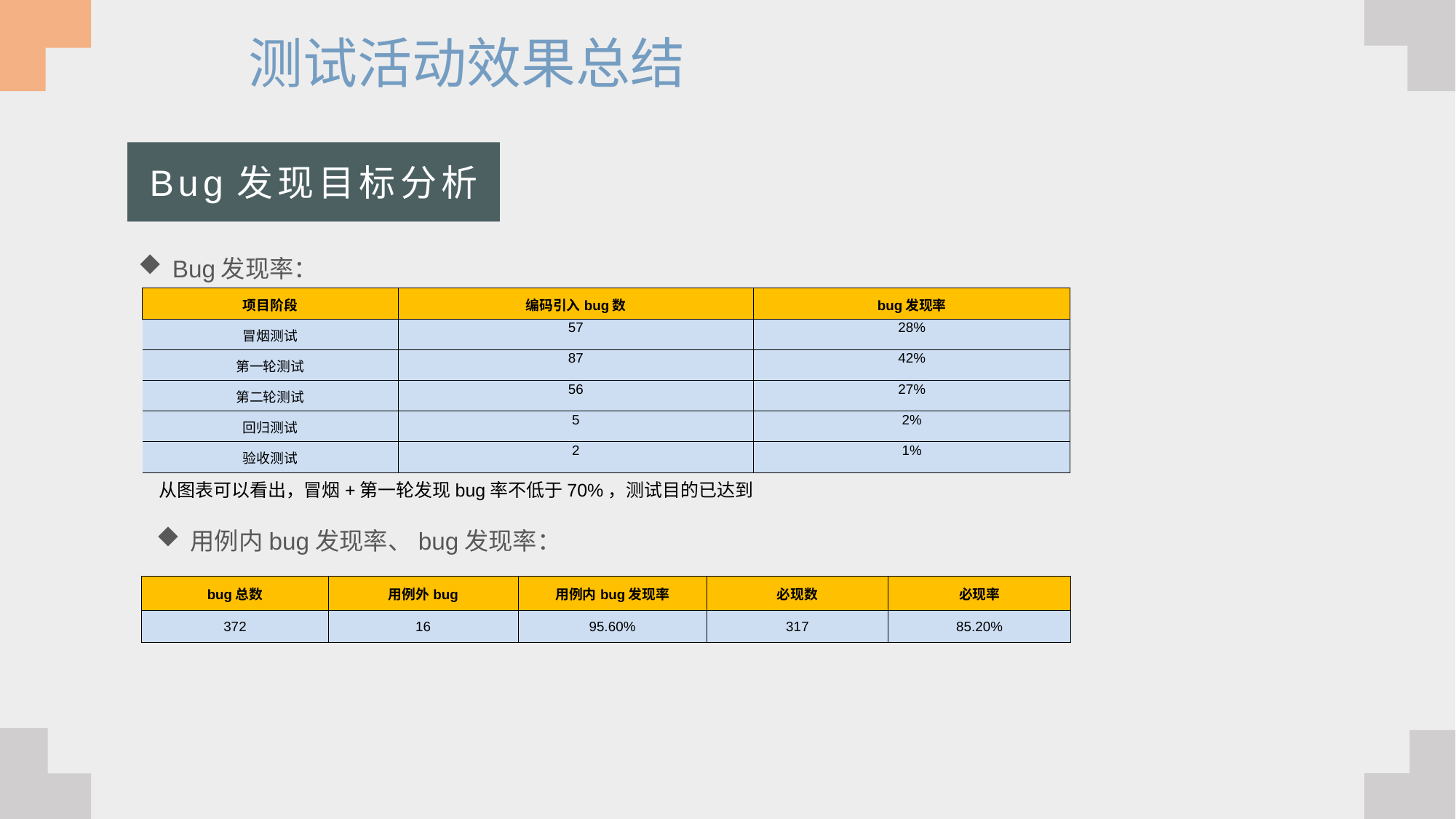

测试活动效果总结

Bug发现目标分析
Bug发现率：
| 项目阶段 | 编码引入bug数 | bug发现率 |
| --- | --- | --- |
| 冒烟测试 | 57 | 28% |
| 第一轮测试 | 87 | 42% |
| 第二轮测试 | 56 | 27% |
| 回归测试 | 5 | 2% |
| 验收测试 | 2 | 1% |
从图表可以看出，冒烟+第一轮发现bug率不低于70%，测试目的已达到
用例内bug发现率、bug发现率：
| bug总数 | 用例外bug | 用例内bug发现率 | 必现数 | 必现率 |
| --- | --- | --- | --- | --- |
| 372 | 16 | 95.60% | 317 | 85.20% |